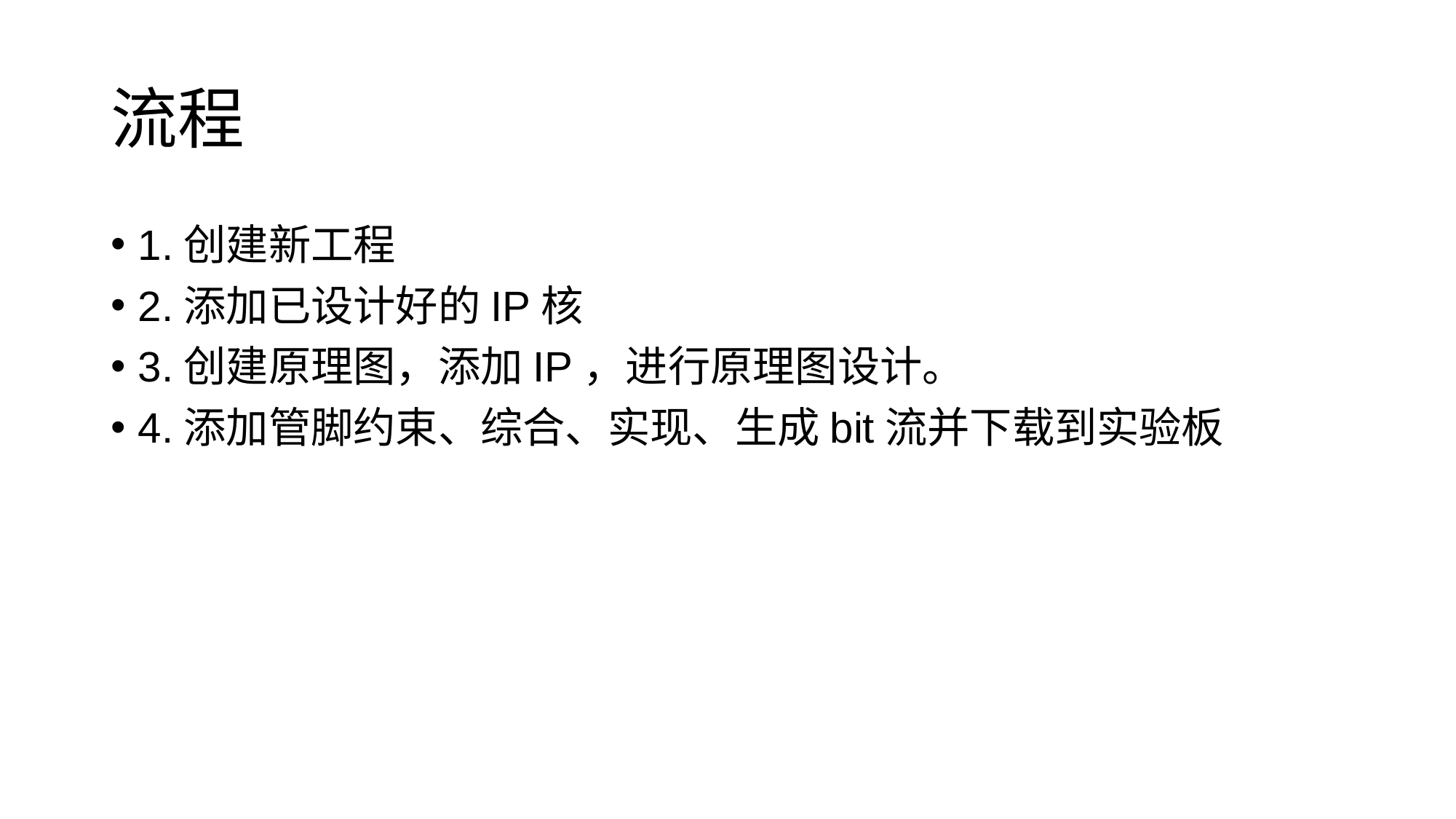

# 流程
1.创建新工程
2.添加已设计好的IP核
3.创建原理图，添加IP，进行原理图设计。
4.添加管脚约束、综合、实现、生成bit流并下载到实验板